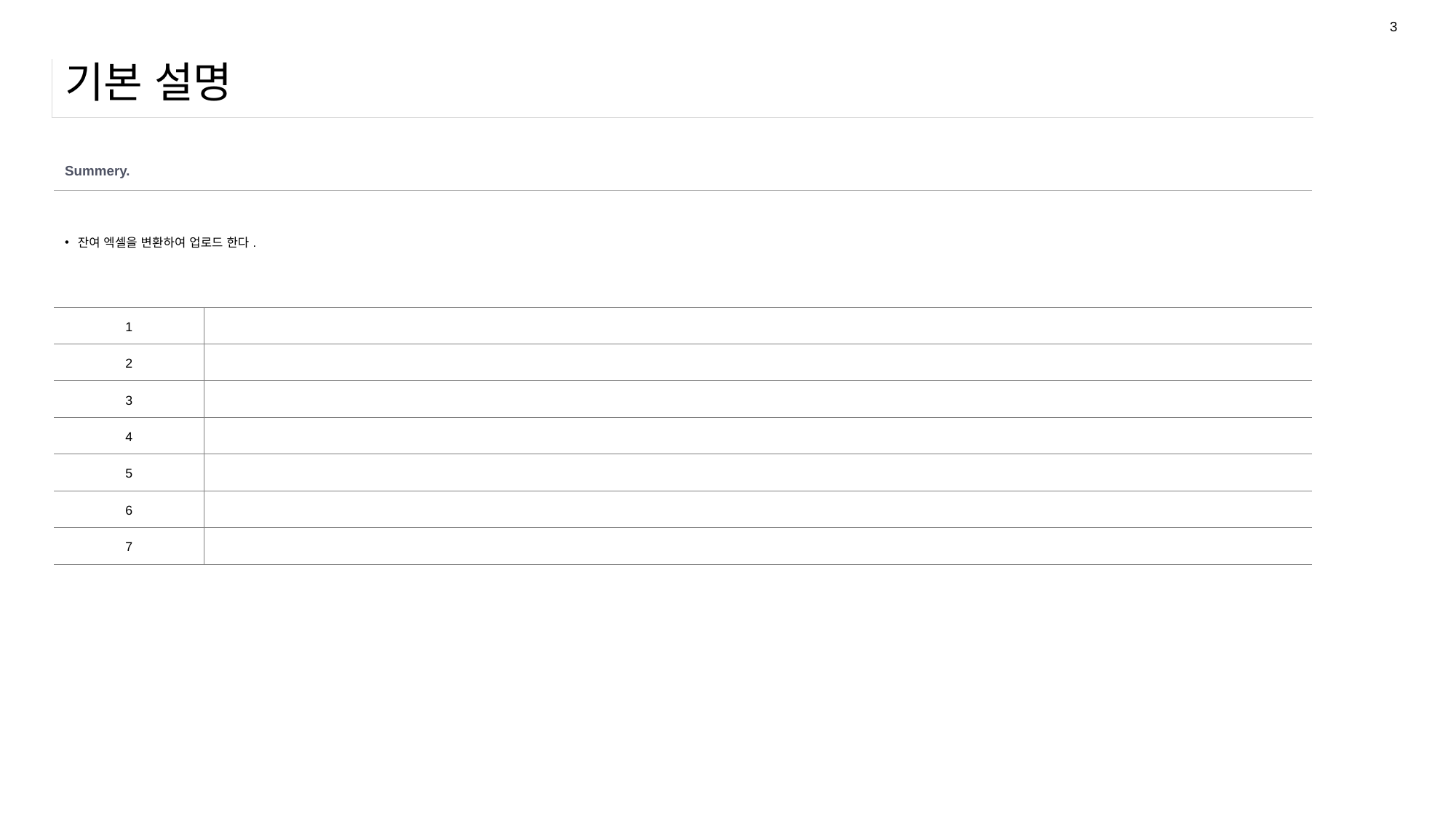

3
# 기본 설명
| Summery. |  |
| --- | --- |
| 잔여 엑셀을 변환하여 업로드 한다. |  |
| 1 |  |
| 2 |  |
| 3 |  |
| 4 |  |
| 5 |  |
| 6 |  |
| 7 |  |